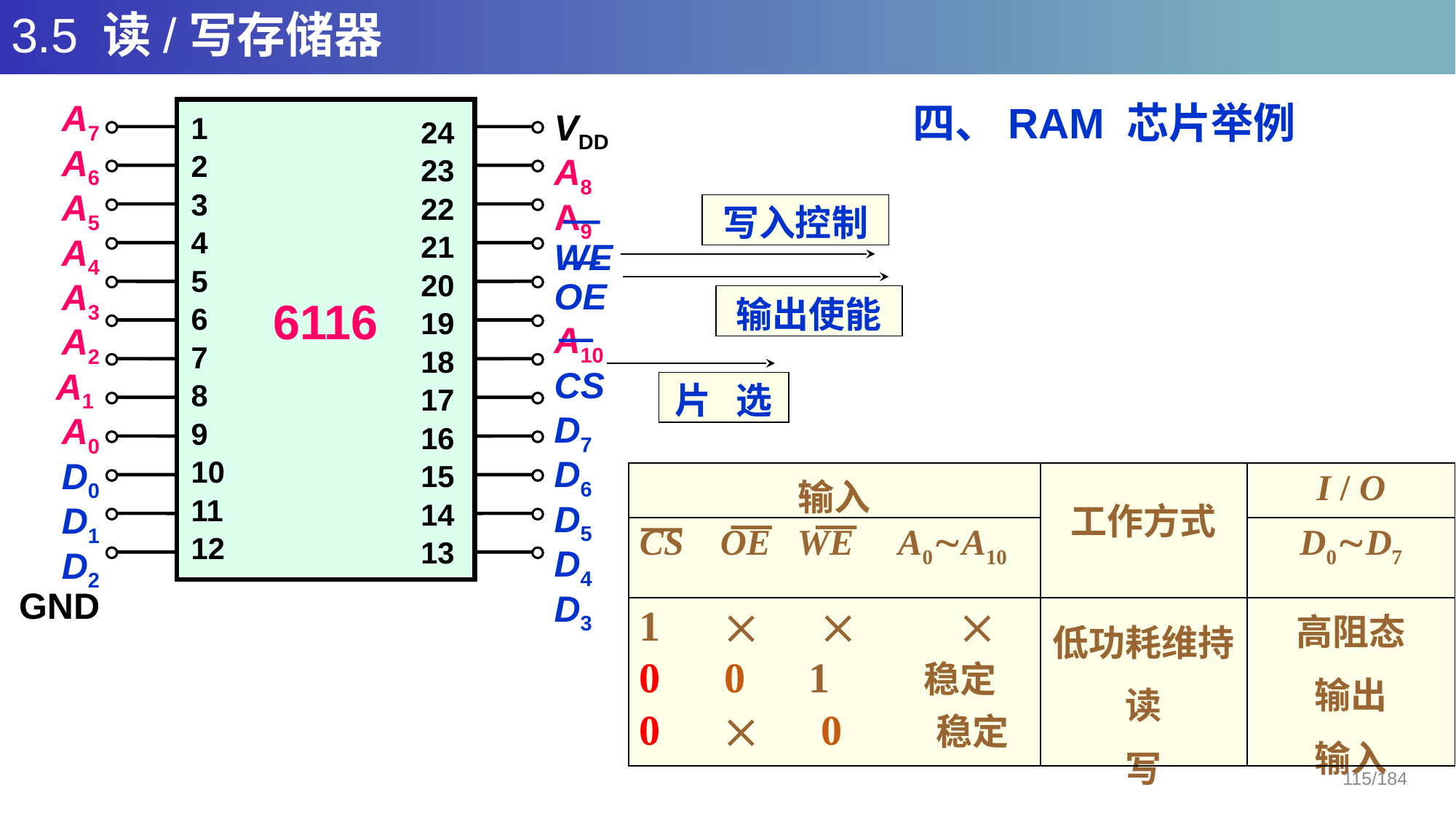

# 3.5 读/写存储器
A7
A6
A5
A4
A3
A2
A1
A0
D0
D1
D2
GND

1
2
3
4
5
6
7
8
9
10
11
12
24
23
22
21
20
19
18
17
16
15
14
13

6116
VDD
A8
A9
WE
OE
A10
CS
D7
D6
D5
D4
D3

四、RAM 芯片举例
写入控制
输出使能
片   选
| 输入 | 工作方式 | I / O |
| --- | --- | --- |
| CS OE WE A0∼A10 |  | D0∼D7 |
| 1 × × × 0 0 1 稳定 0 × 0 稳定 | 低功耗维持 读 写 | 高阻态 输出 输入 |

115/184